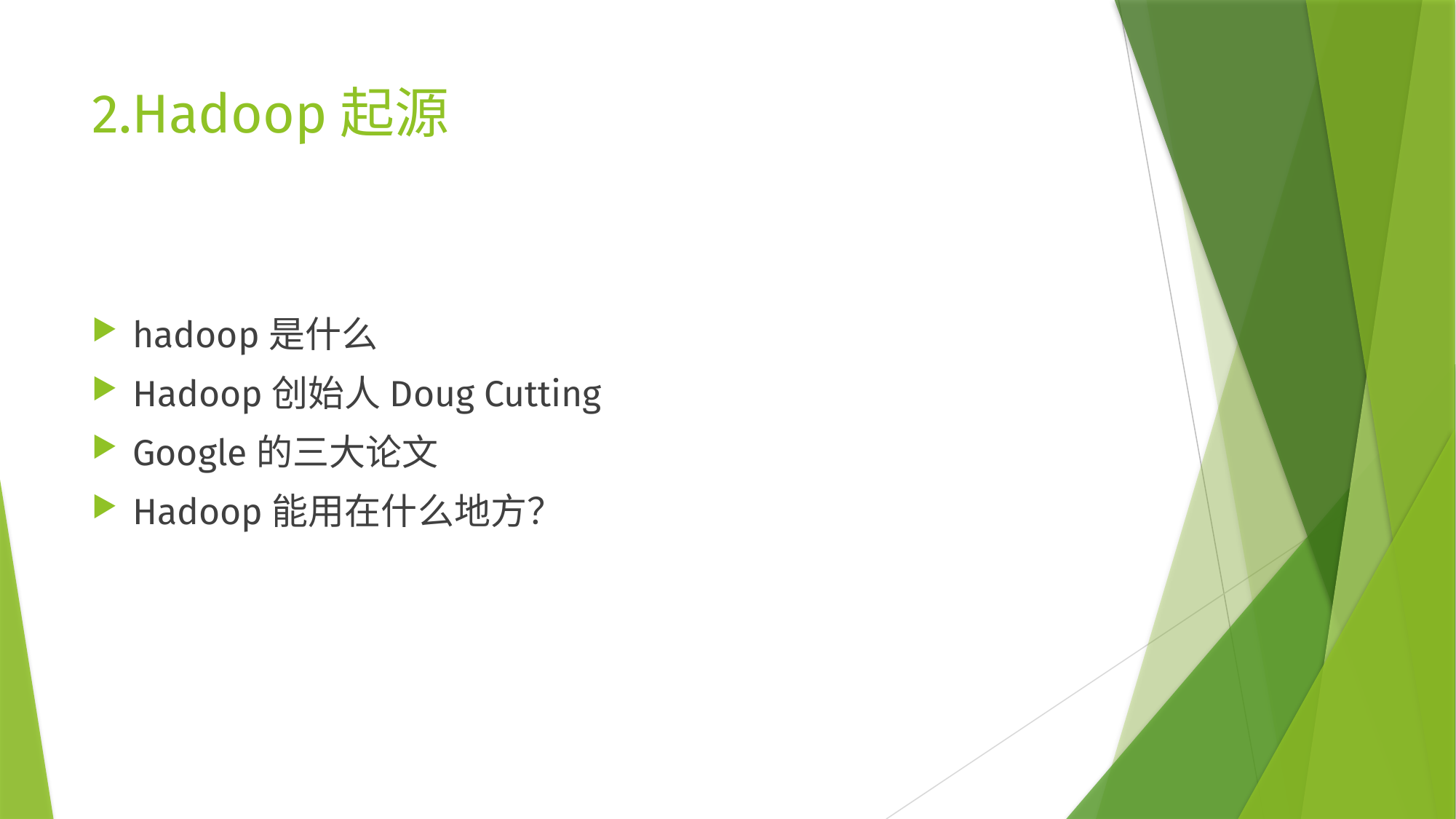

# 2.Hadoop起源

hadoop是什么
Hadoop创始人Doug Cutting
Google的三大论文
Hadoop能用在什么地方？